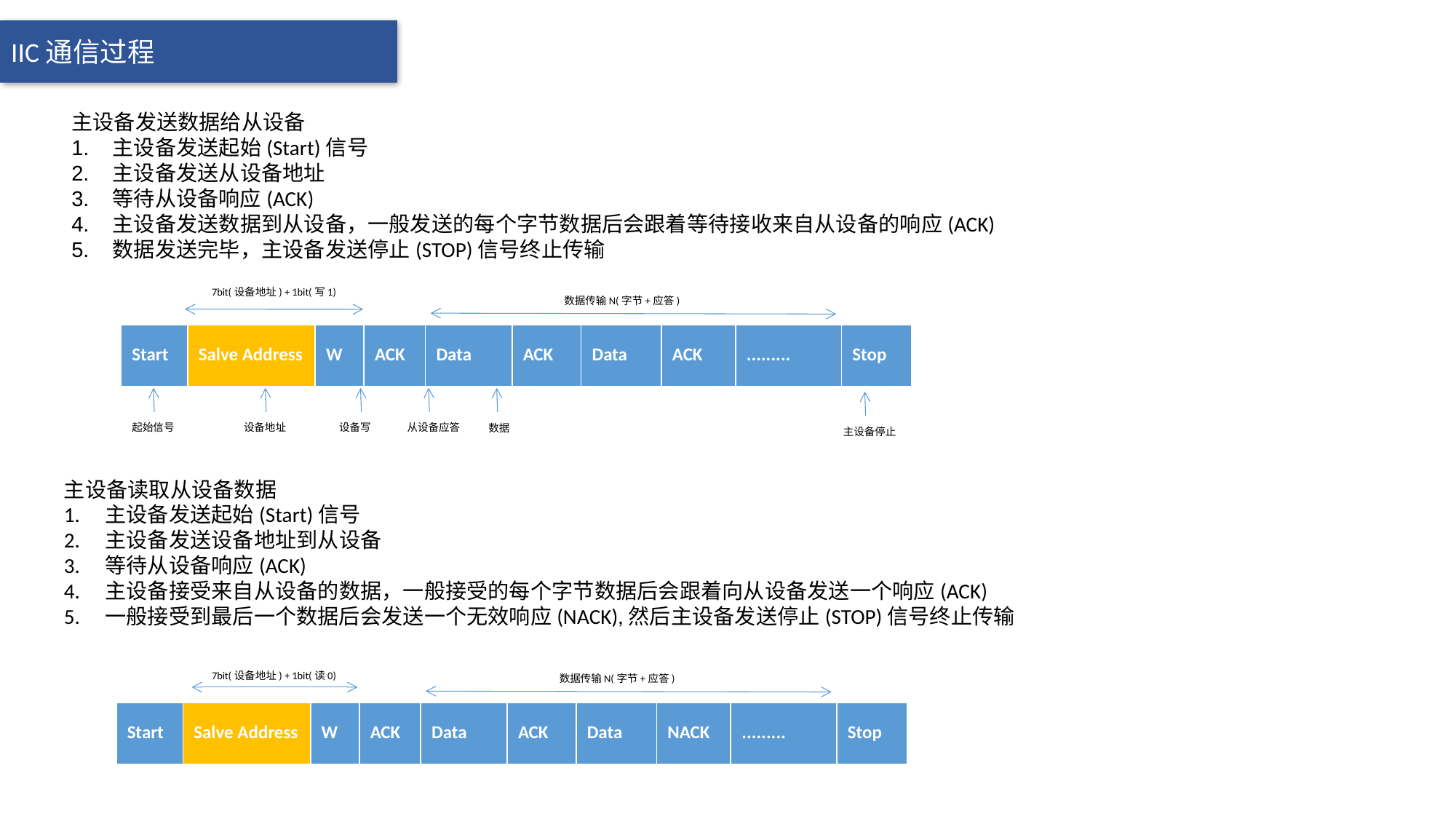

IIC通信过程
主设备发送数据给从设备
主设备发送起始(Start)信号
主设备发送从设备地址
等待从设备响应(ACK)
主设备发送数据到从设备，一般发送的每个字节数据后会跟着等待接收来自从设备的响应(ACK)
数据发送完毕，主设备发送停止(STOP)信号终止传输
7bit(设备地址) + 1bit(写1)
数据传输N(字节+应答)
| Start | Salve Address | W | ACK | Data | ACK | Data | ACK | ......... | Stop |
| --- | --- | --- | --- | --- | --- | --- | --- | --- | --- |
起始信号
设备地址
设备写
从设备应答
     数据
主设备停止
主设备读取从设备数据
主设备发送起始(Start)信号
主设备发送设备地址到从设备
等待从设备响应(ACK)
主设备接受来自从设备的数据，一般接受的每个字节数据后会跟着向从设备发送一个响应(ACK)
一般接受到最后一个数据后会发送一个无效响应(NACK),然后主设备发送停止(STOP)信号终止传输
7bit(设备地址) + 1bit(读0)
数据传输N(字节+应答)
| Start | Salve Address | W | ACK | Data | ACK | Data | NACK | ......... | Stop |
| --- | --- | --- | --- | --- | --- | --- | --- | --- | --- |